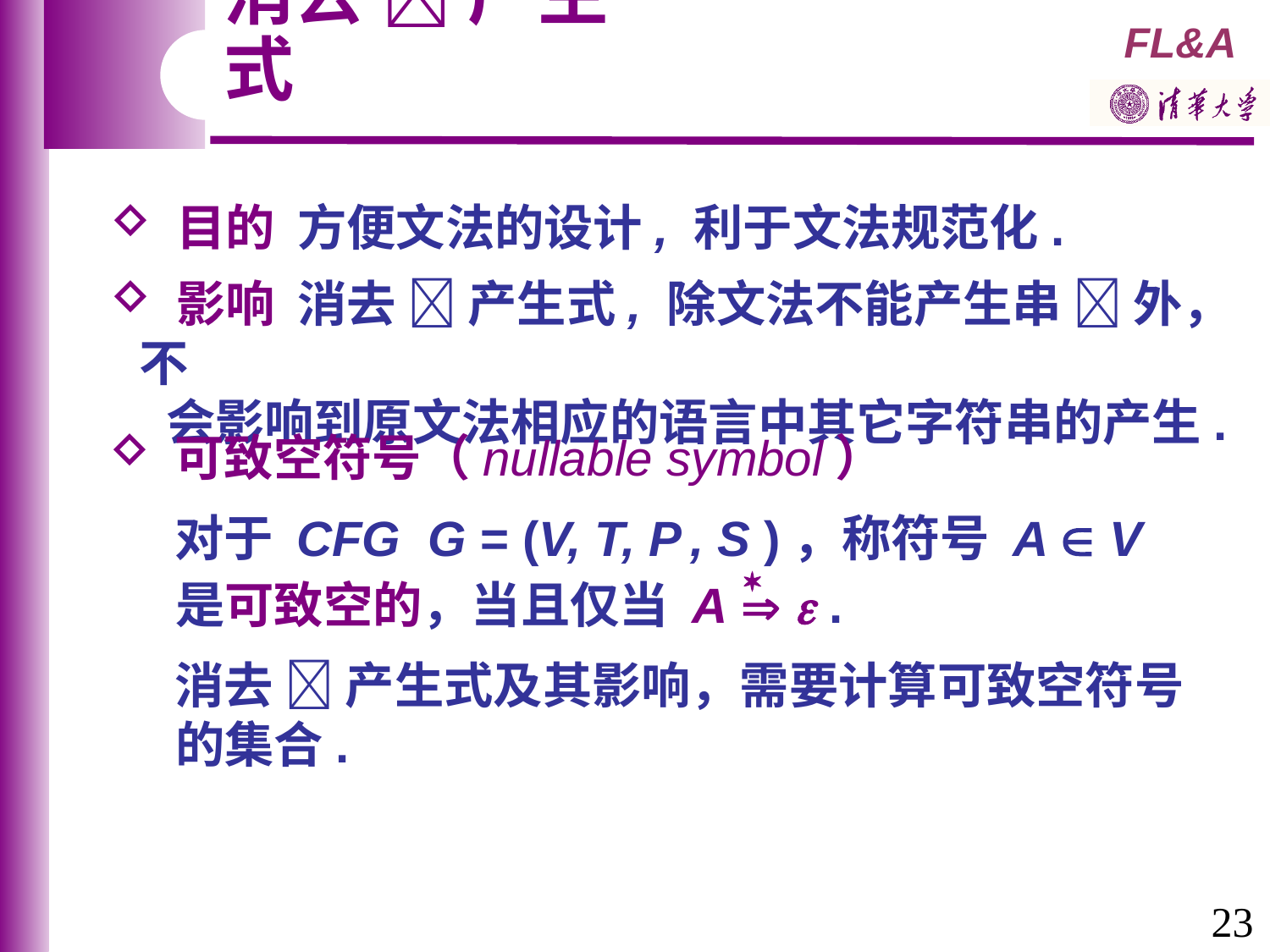

消去 ε 产生式
 目的  方便文法的设计, 利于文法规范化.

 影响  消去 ε 产生式, 除文法不能产生串 ε 外，不
    会影响到原文法相应的语言中其它字符串的产生.
 可致空符号（nullable symbol）

      对于 CFG  G = (V, T, P , S )，称符号 A ∈ V
     是可致空的，当且仅当 A ⇒ ε .

      消去 ε 产生式及其影响，需要计算可致空符号
     的集合.
∗
23